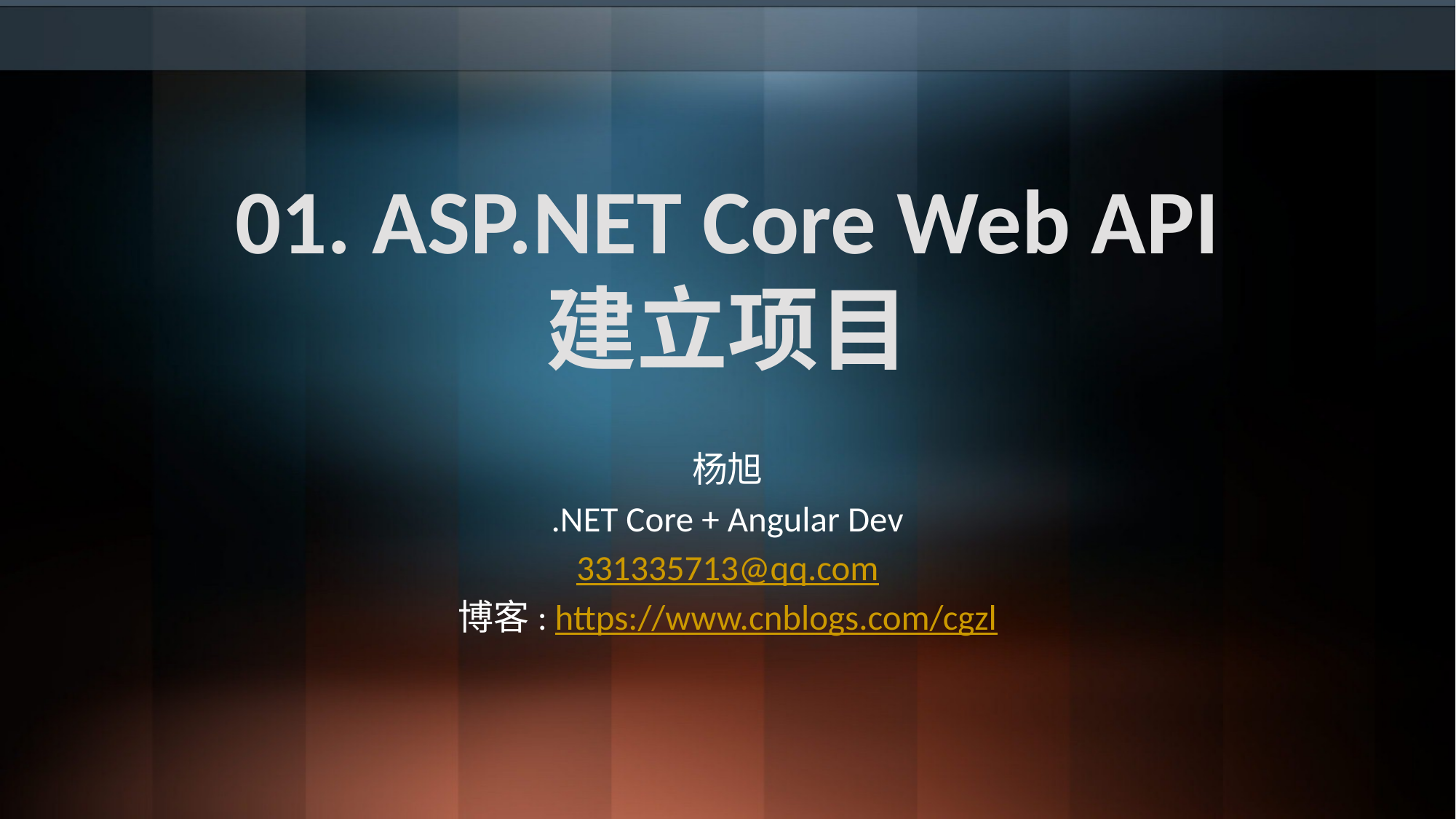

# 01. ASP.NET Core Web API 建立项目
杨旭
.NET Core + Angular Dev
331335713@qq.com
博客: https://www.cnblogs.com/cgzl